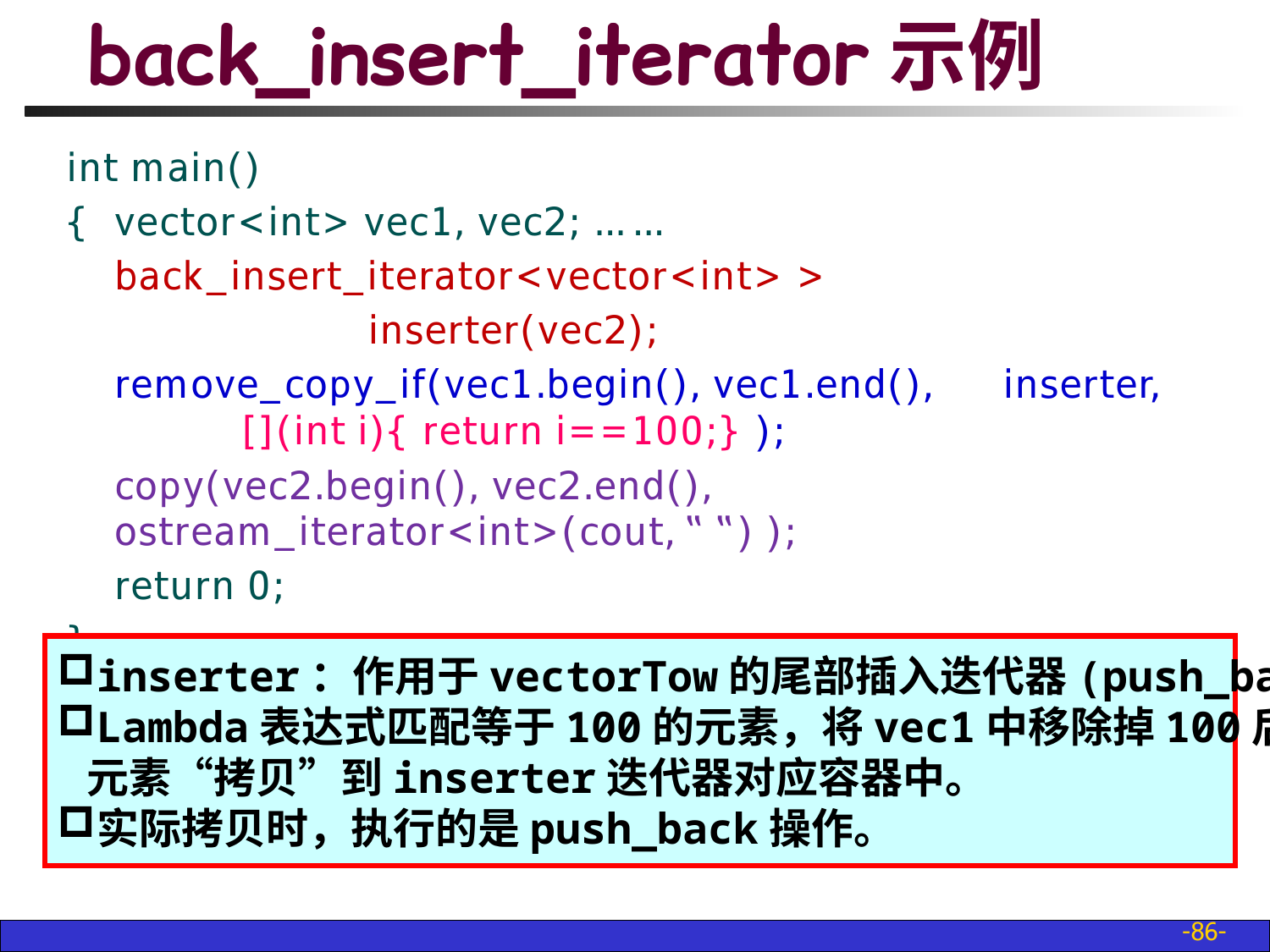

# back_insert_iterator示例
int main()
{	vector<int> vec1, vec2; ……
	back_insert_iterator<vector<int> >
			inserter(vec2);
	remove_copy_if(vec1.begin(), vec1.end(), 	inserter, 	[](int i){ return i==100;} );
	copy(vec2.begin(), vec2.end(), 	ostream_iterator<int>(cout, “ “) );
	return 0;
}
inserter：作用于vectorTow的尾部插入迭代器(push_back)。
Lambda表达式匹配等于100的元素，将vec1中移除掉100后的
  元素“拷贝”到inserter迭代器对应容器中。
实际拷贝时，执行的是push_back操作。
-86-